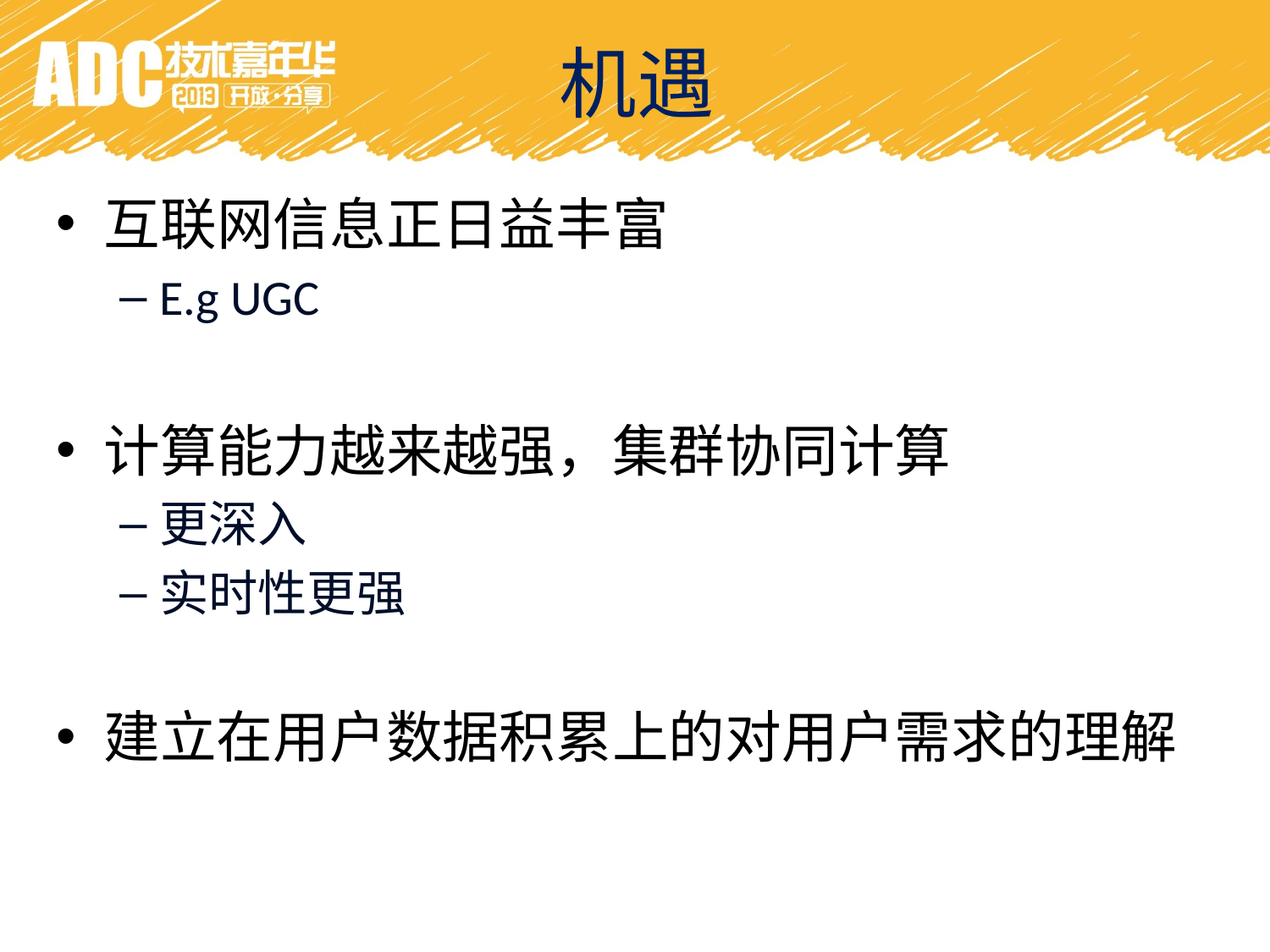

机遇

互联网信息正日益丰富
E.g UGC

计算能力越来越强，集群协同计算
更深入
实时性更强

建立在用户数据积累上的对用户需求的理解